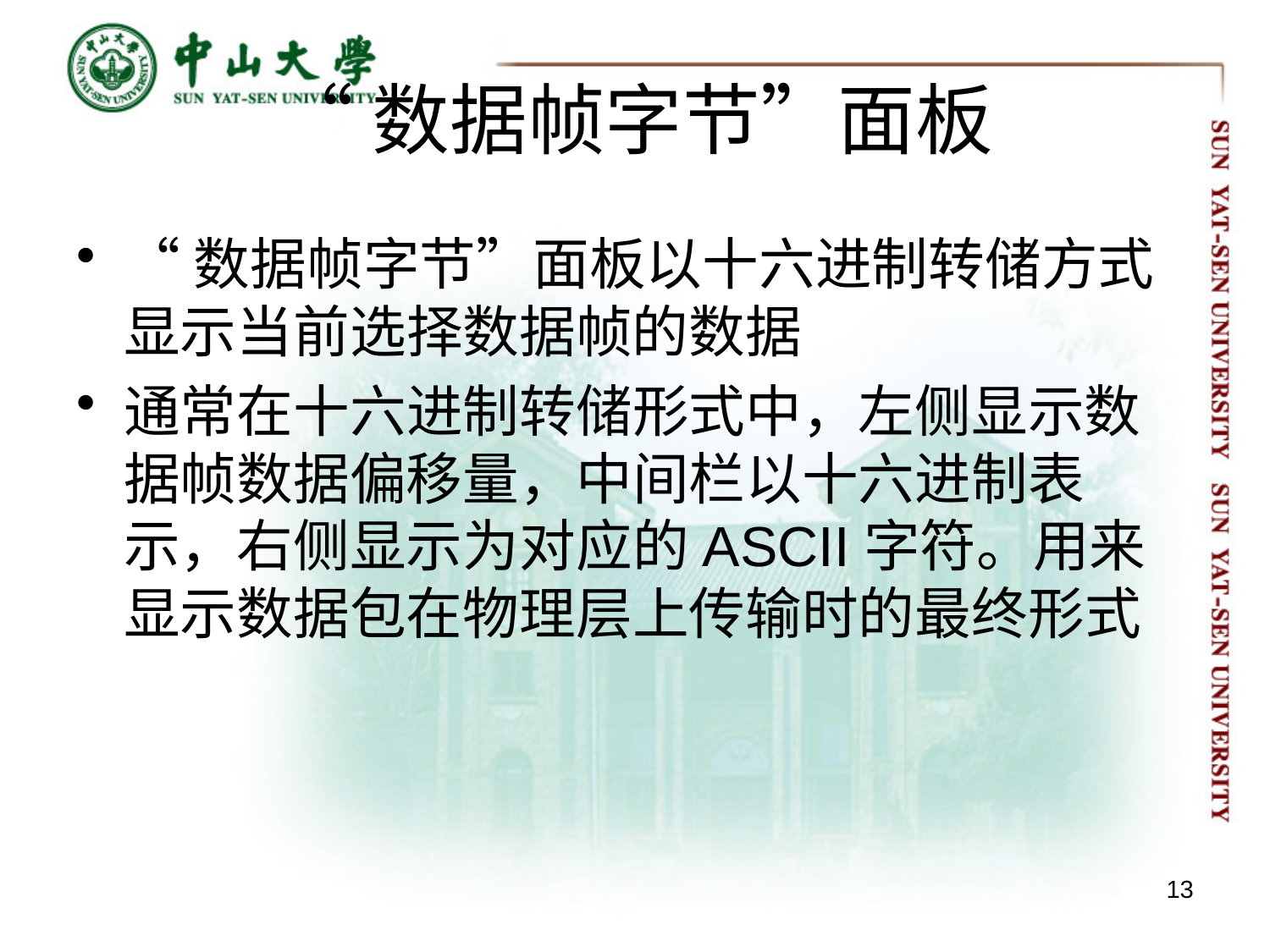

# “数据帧字节”面板
“数据帧字节”面板以十六进制转储方式显示当前选择数据帧的数据
通常在十六进制转储形式中，左侧显示数据帧数据偏移量，中间栏以十六进制表示，右侧显示为对应的ASCII字符。用来显示数据包在物理层上传输时的最终形式

13